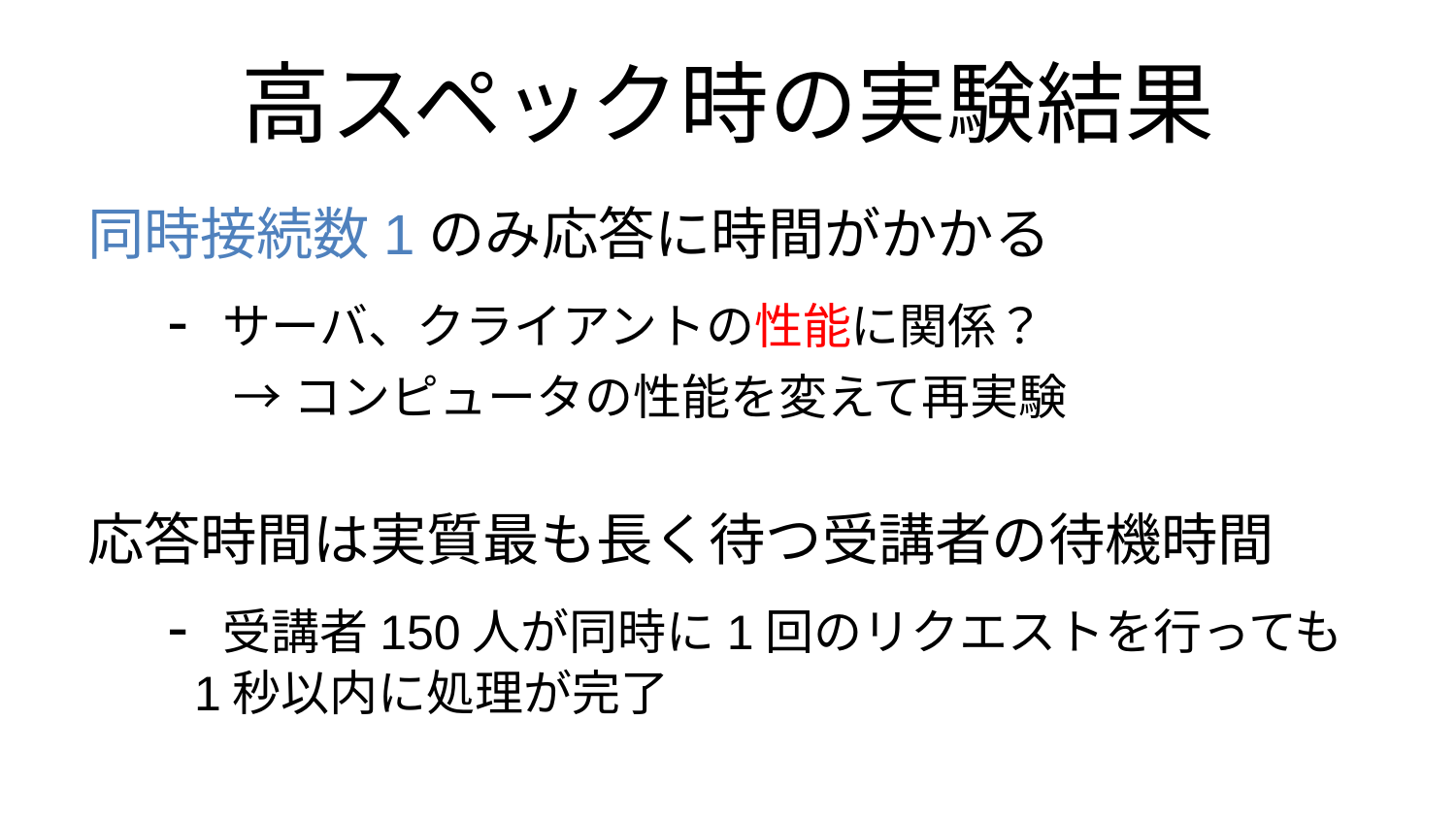

# 高スペック時の実験結果
同時接続数1のみ応答に時間がかかる
　- サーバ、クライアントの性能に関係？
	→コンピュータの性能を変えて再実験

応答時間は実質最も長く待つ受講者の待機時間
　- 受講者150人が同時に1回のリクエストを行っても1秒以内に処理が完了